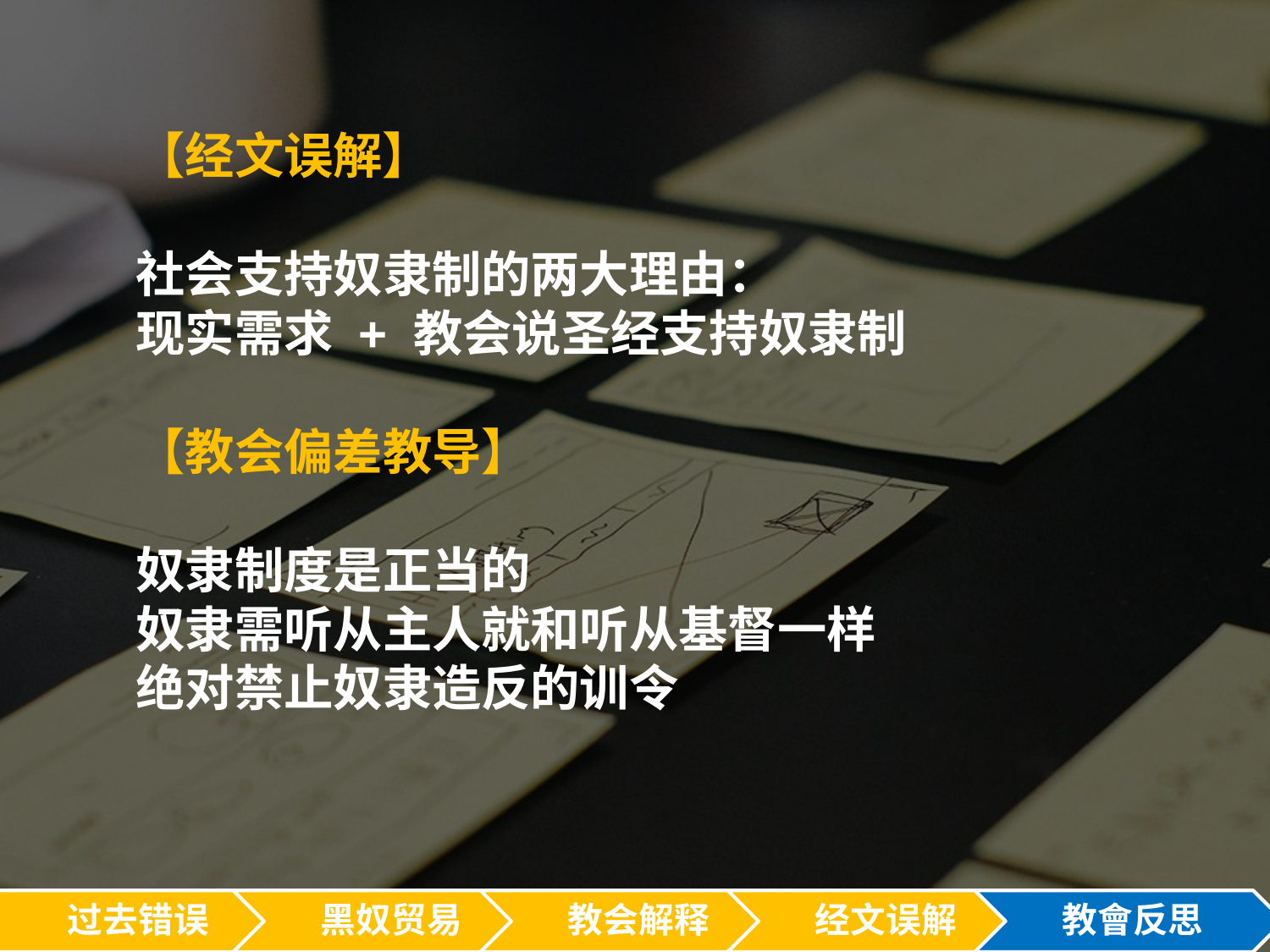

【经文误解】

社会支持奴隶制的两大理由：
现实需求 + 教会说圣经支持奴隶制

【教会偏差教导】

奴隶制度是正当的
奴隶需听从主人就和听从基督一样
绝对禁止奴隶造反的训令

过去错误
黑奴贸易
教会解释
经文误解
教會反思